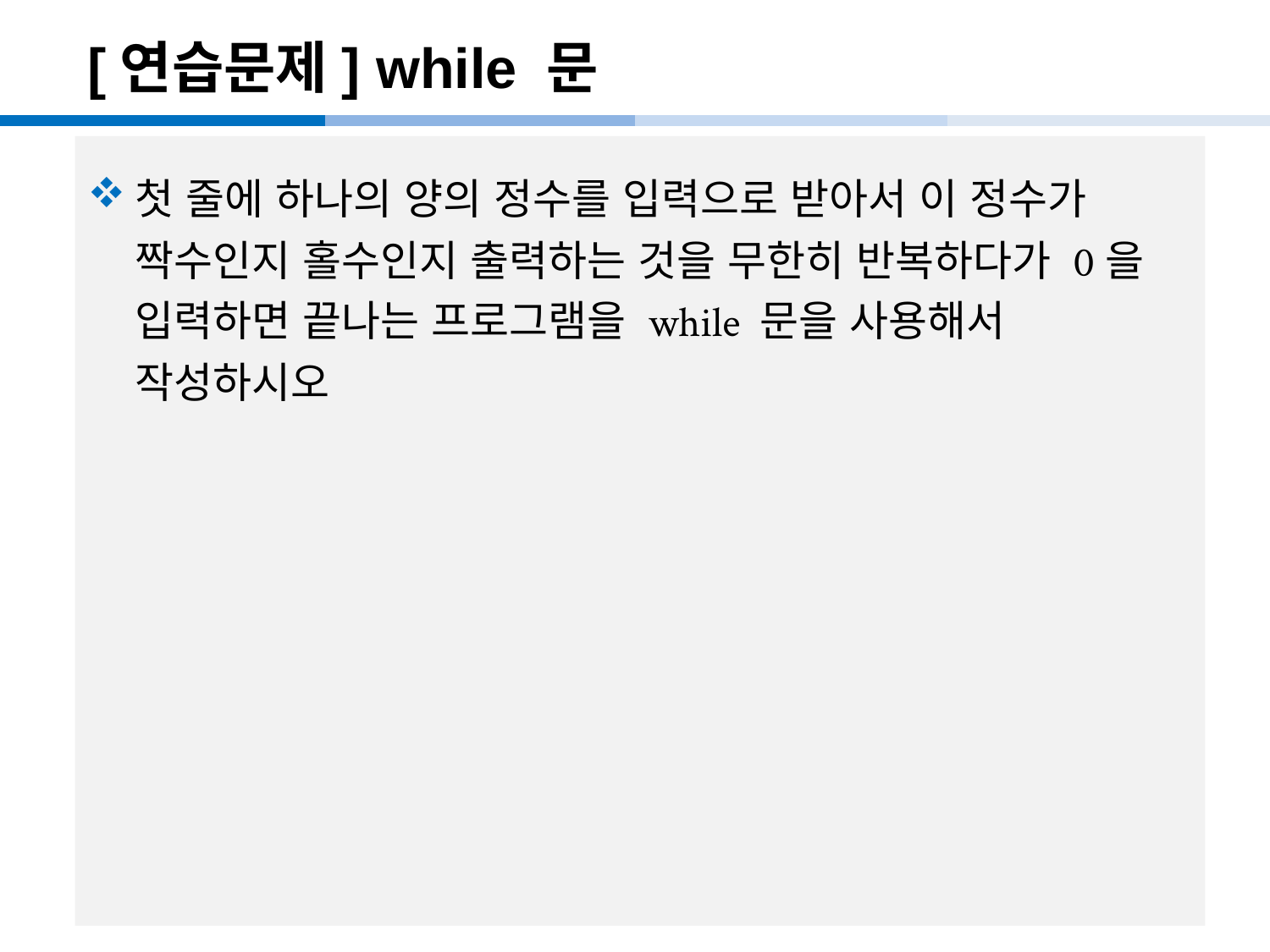

# [연습문제] while 문
첫 줄에 하나의 양의 정수를 입력으로 받아서 이 정수가 짝수인지 홀수인지 출력하는 것을 무한히 반복하다가 0을 입력하면 끝나는 프로그램을 while 문을 사용해서 작성하시오